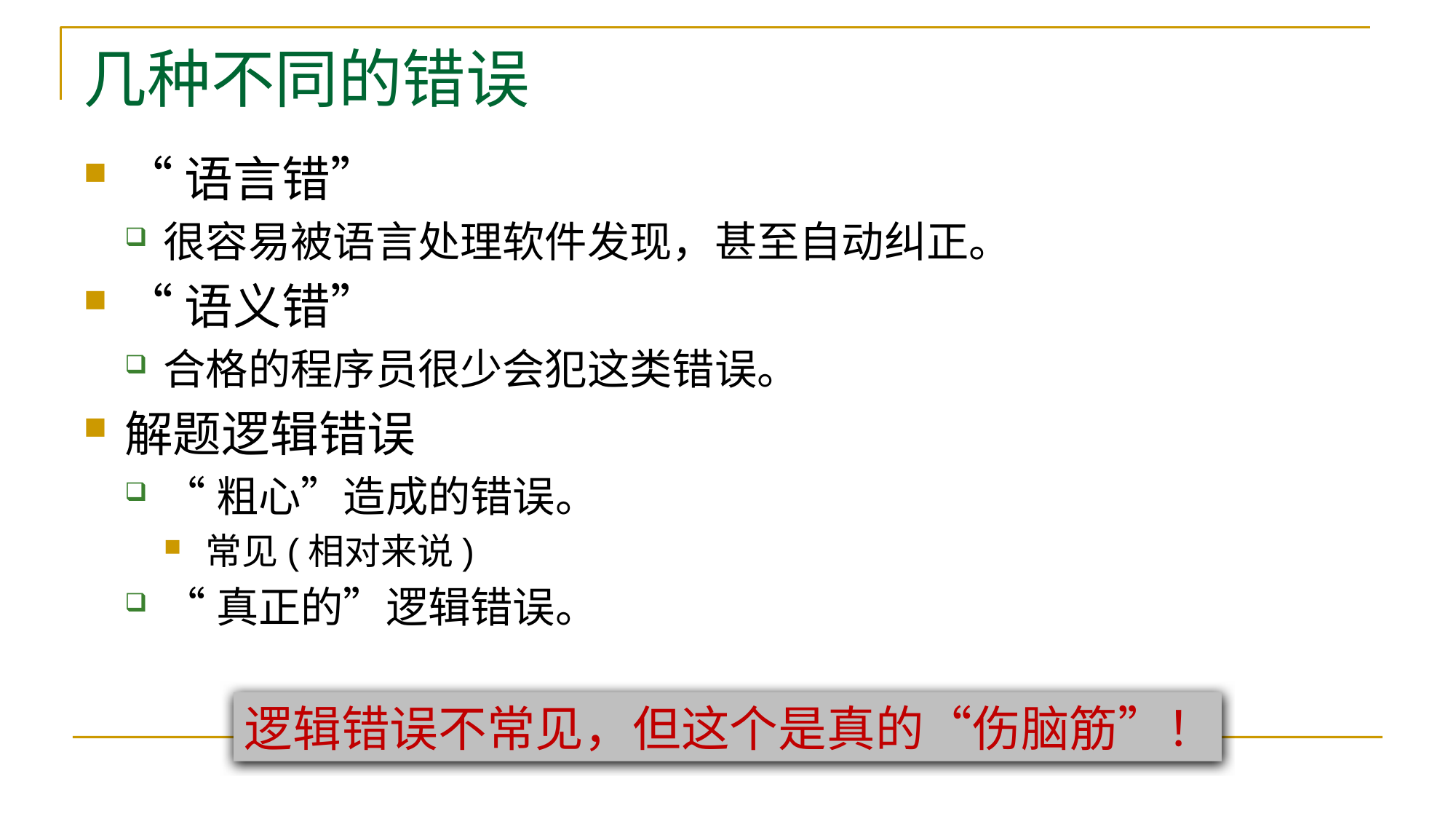

# 几种不同的错误
“语言错”
很容易被语言处理软件发现，甚至自动纠正。
“语义错”
合格的程序员很少会犯这类错误。
解题逻辑错误
“粗心”造成的错误。
常见(相对来说)
“真正的”逻辑错误。
逻辑错误不常见，但这个是真的“伤脑筋”！